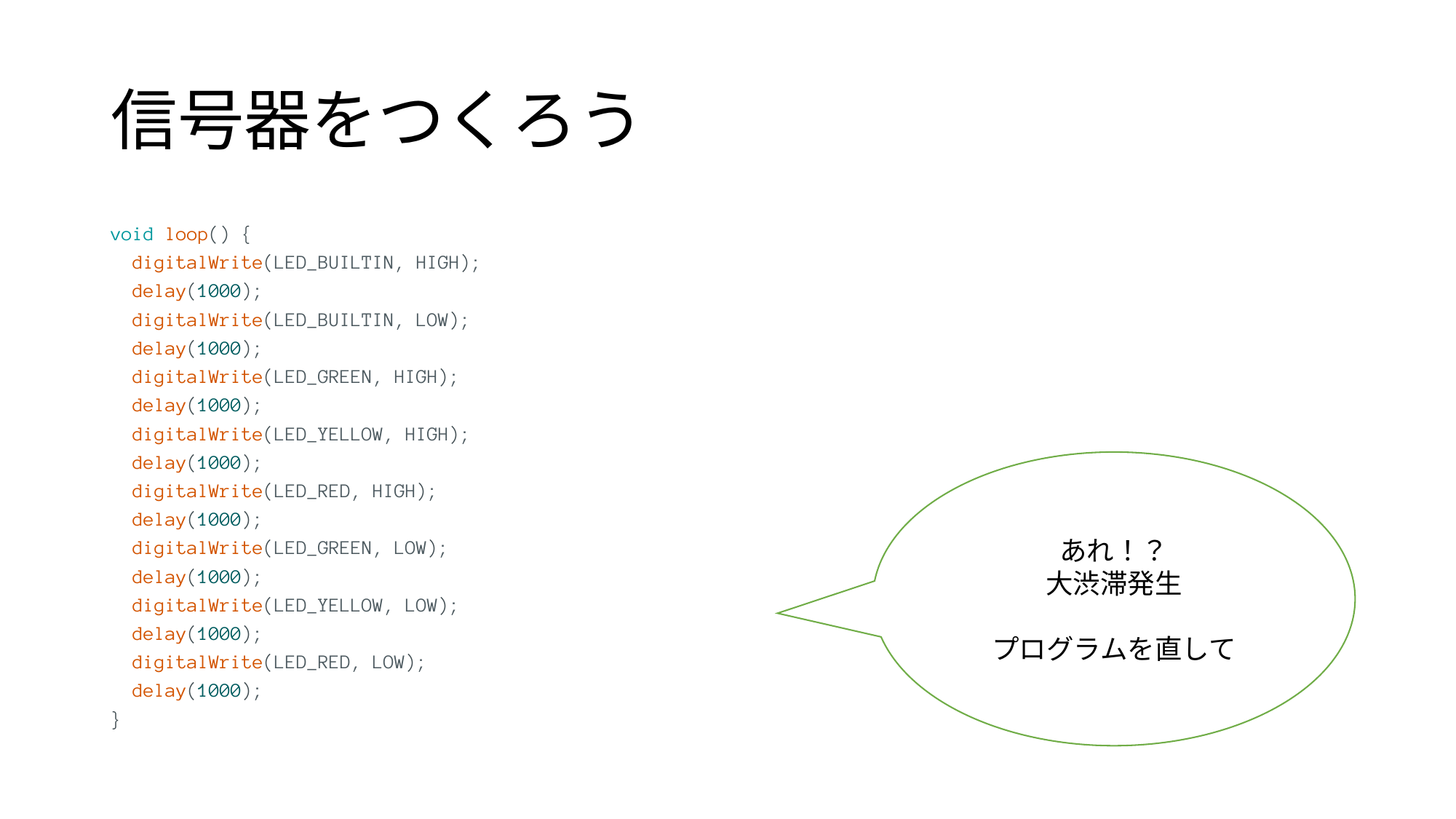

# 信号器をつくろう
void loop() {
  digitalWrite(LED_BUILTIN, HIGH);
  delay(1000);
  digitalWrite(LED_BUILTIN, LOW);
  delay(1000);
  digitalWrite(LED_GREEN, HIGH);
  delay(1000);
  digitalWrite(LED_YELLOW, HIGH);
  delay(1000);
  digitalWrite(LED_RED, HIGH);
  delay(1000);
  digitalWrite(LED_GREEN, LOW);
  delay(1000);
  digitalWrite(LED_YELLOW, LOW);
  delay(1000);
  digitalWrite(LED_RED, LOW);
  delay(1000);
}

あれ！？
大渋滞発生
プログラムを直して